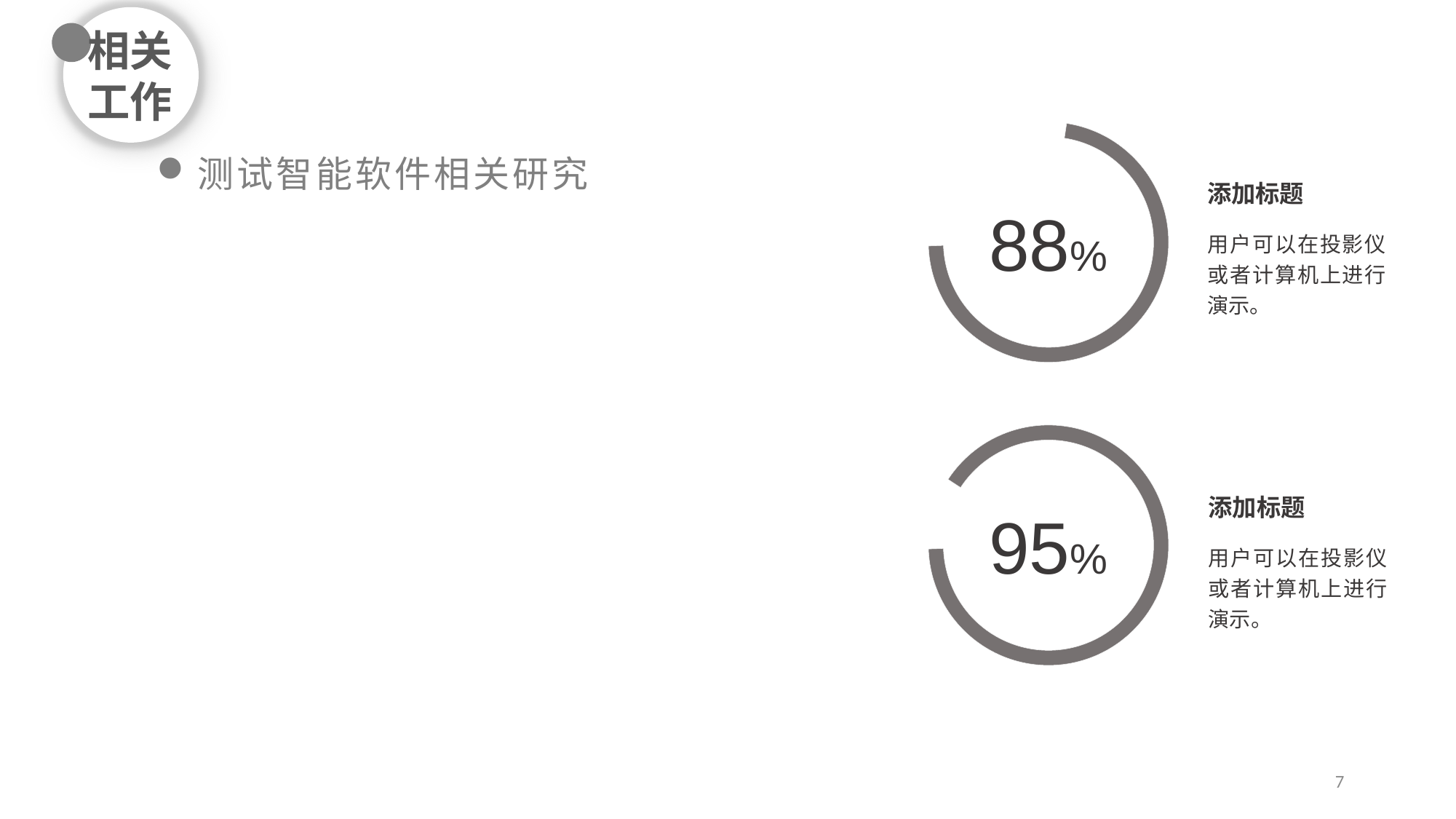

相关工作

测试智能软件相关研究
添加标题
88%
用户可以在投影仪或者计算机上进行演示。

添加标题
95%
用户可以在投影仪或者计算机上进行演示。
7